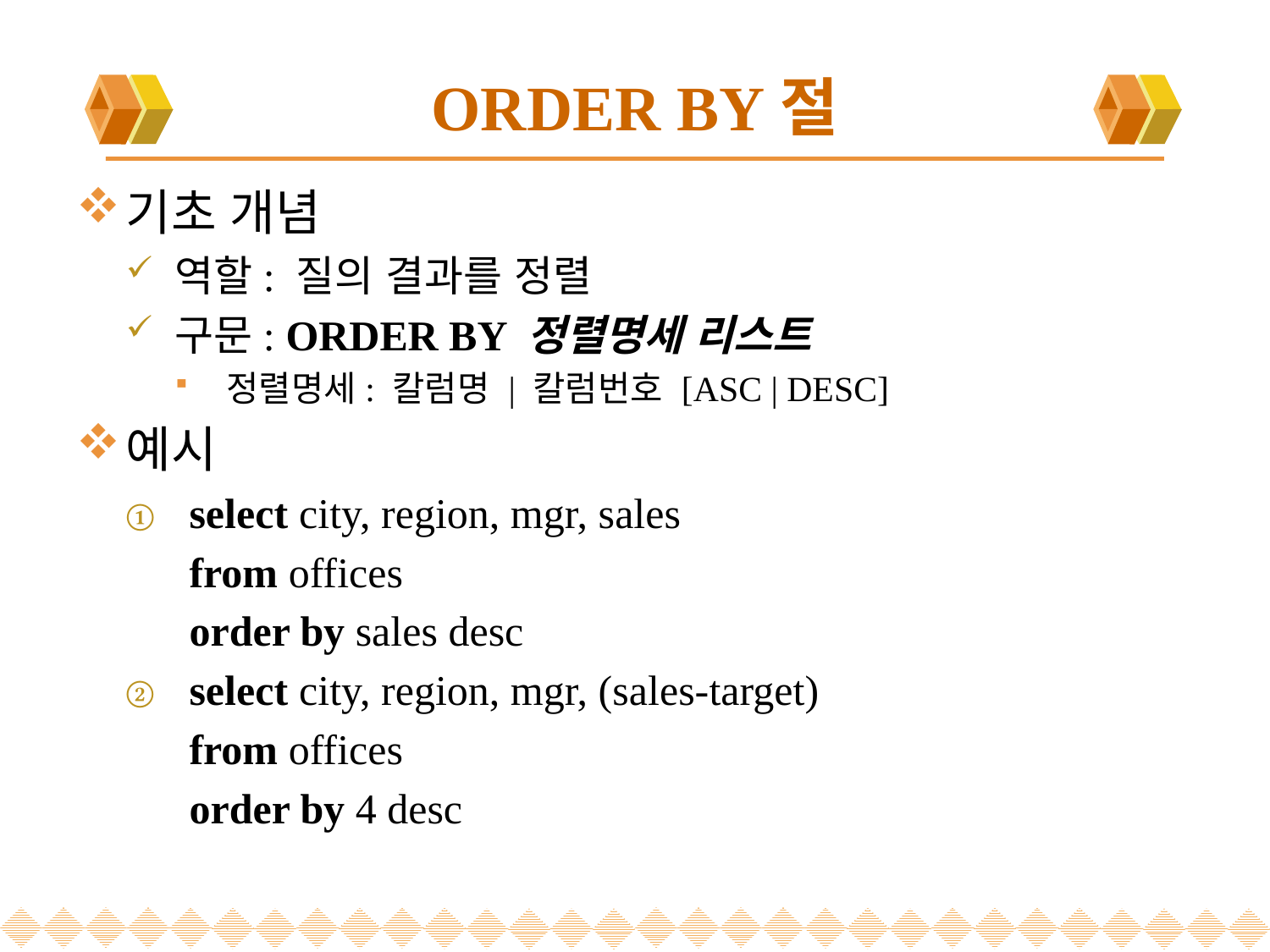

# ORDER BY절
기초 개념
역할: 질의 결과를 정렬
구문: ORDER BY 정렬명세 리스트
정렬명세: 칼럼명 | 칼럼번호 [ASC | DESC]
예시
select city, region, mgr, sales
      from offices
      order by sales desc
select city, region, mgr, (sales-target)
      from offices
      order by 4 desc